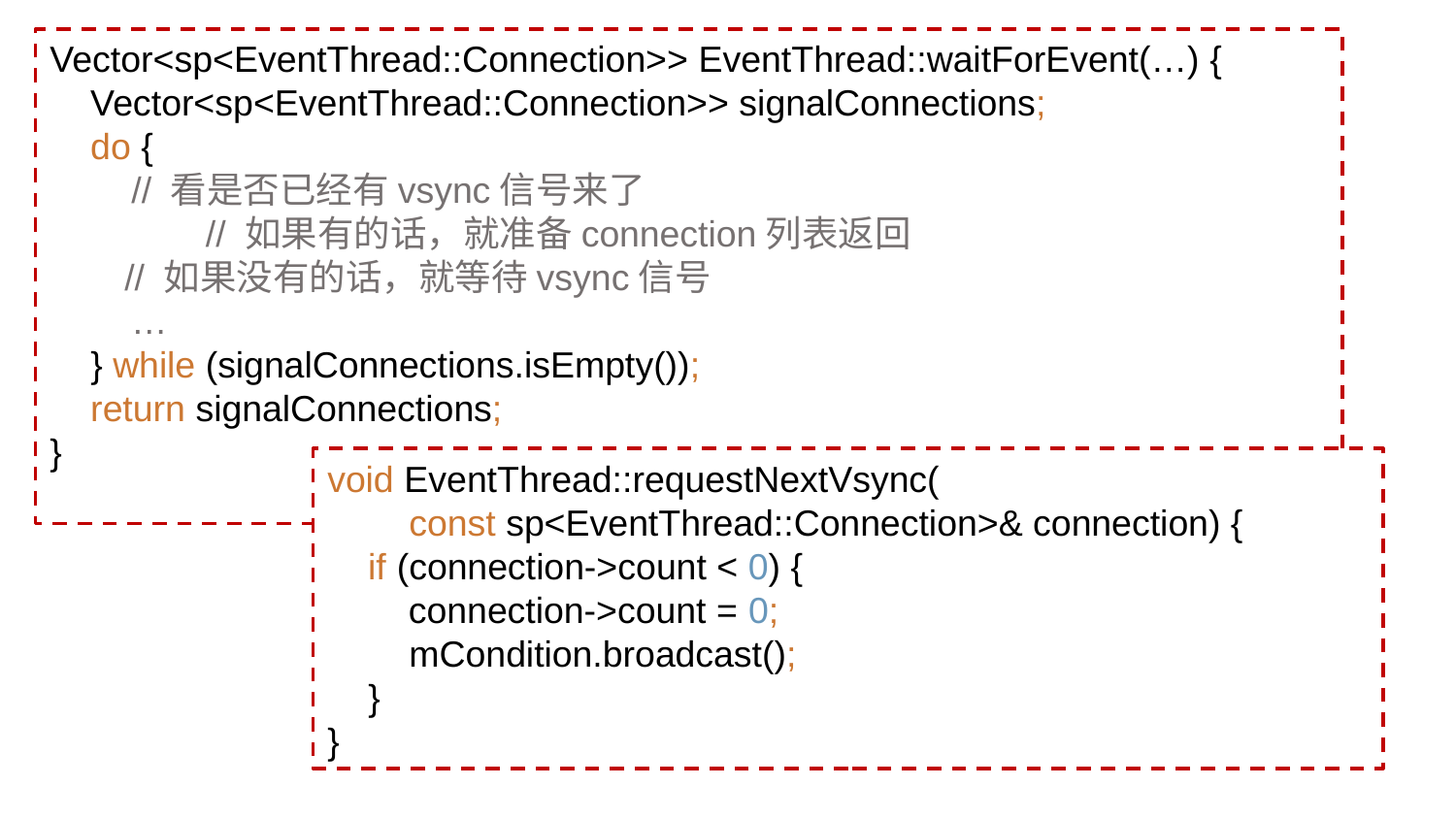

Vector<sp<EventThread::Connection>> EventThread::waitForEvent(…) {
    Vector<sp<EventThread::Connection>> signalConnections;
    do {
        // 看是否已经有vsync信号来了
	 // 如果有的话，就准备connection列表返回
        // 如果没有的话，就等待vsync信号
        …
    } while (signalConnections.isEmpty());
    return signalConnections;
}
void EventThread::requestNextVsync(
        const sp<EventThread::Connection>& connection) {
    if (connection->count < 0) {
        connection->count = 0;
        mCondition.broadcast();
    }
}